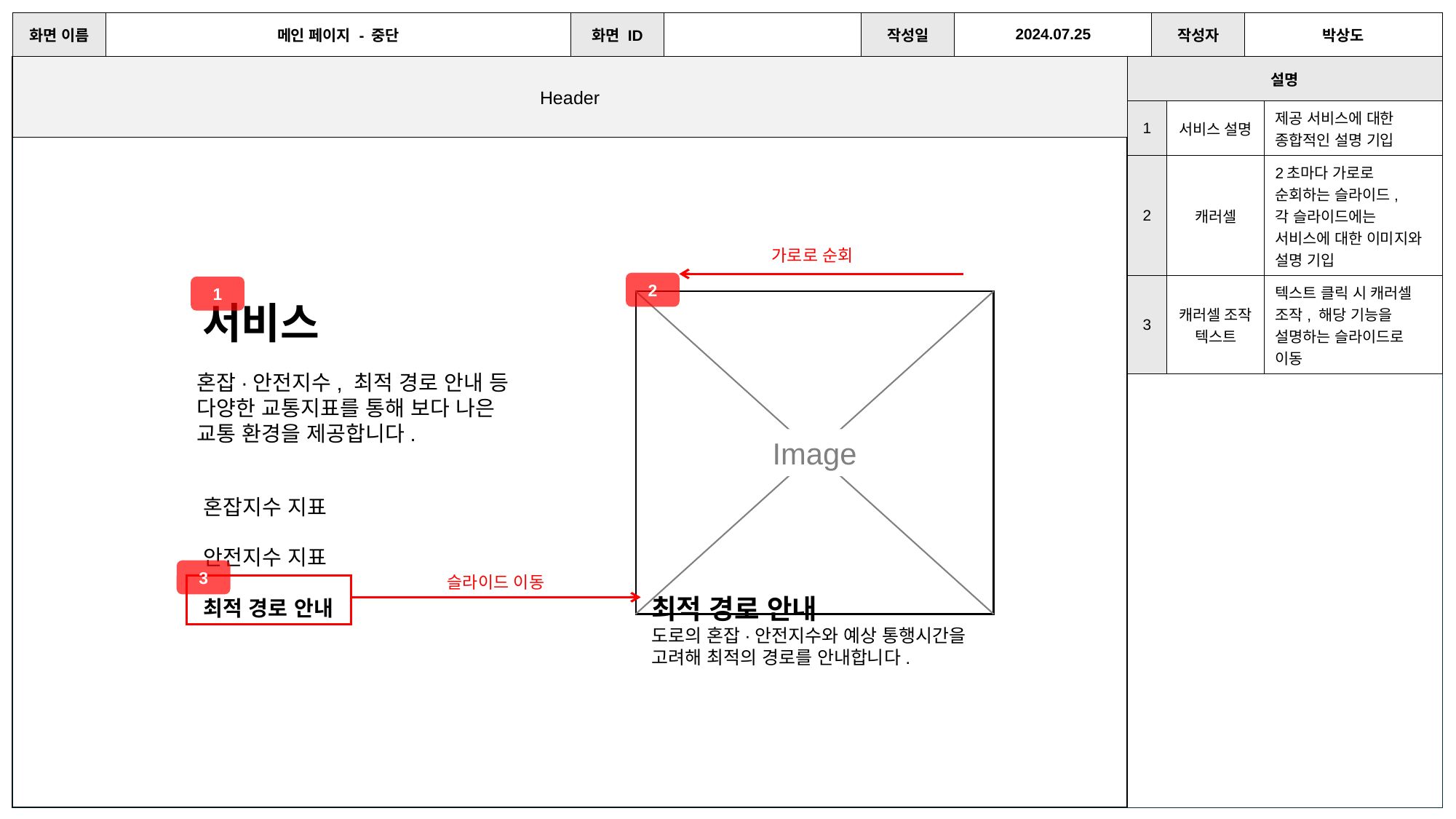

| 화면 이름 | 메인 페이지 - 중단 | 화면 ID |  | 작성일 | 2024.07.25 | 작성자 | 박상도 |
| --- | --- | --- | --- | --- | --- | --- | --- |

Header
| 설명 |  |  |
| --- | --- | --- |
| 1 | 서비스 설명 | 제공 서비스에 대한 종합적인 설명 기입 |
| 2 | 캐러셀 | 2초마다 가로로 순회하는 슬라이드, 각 슬라이드에는 서비스에 대한 이미지와 설명 기입 |
| 3 | 캐러셀 조작 텍스트 | 텍스트 클릭 시 캐러셀 조작, 해당 기능을 설명하는 슬라이드로 이동 |
가로로 순회
2
1
서비스

Image
혼잡·안전지수, 최적 경로 안내 등 다양한 교통지표를 통해 보다 나은 교통 환경을 제공합니다.
혼잡지수 지표
안전지수 지표
최적 경로 안내
3
슬라이드 이동

최적 경로 안내
도로의 혼잡·안전지수와 예상 통행시간을 고려해 최적의 경로를 안내합니다.